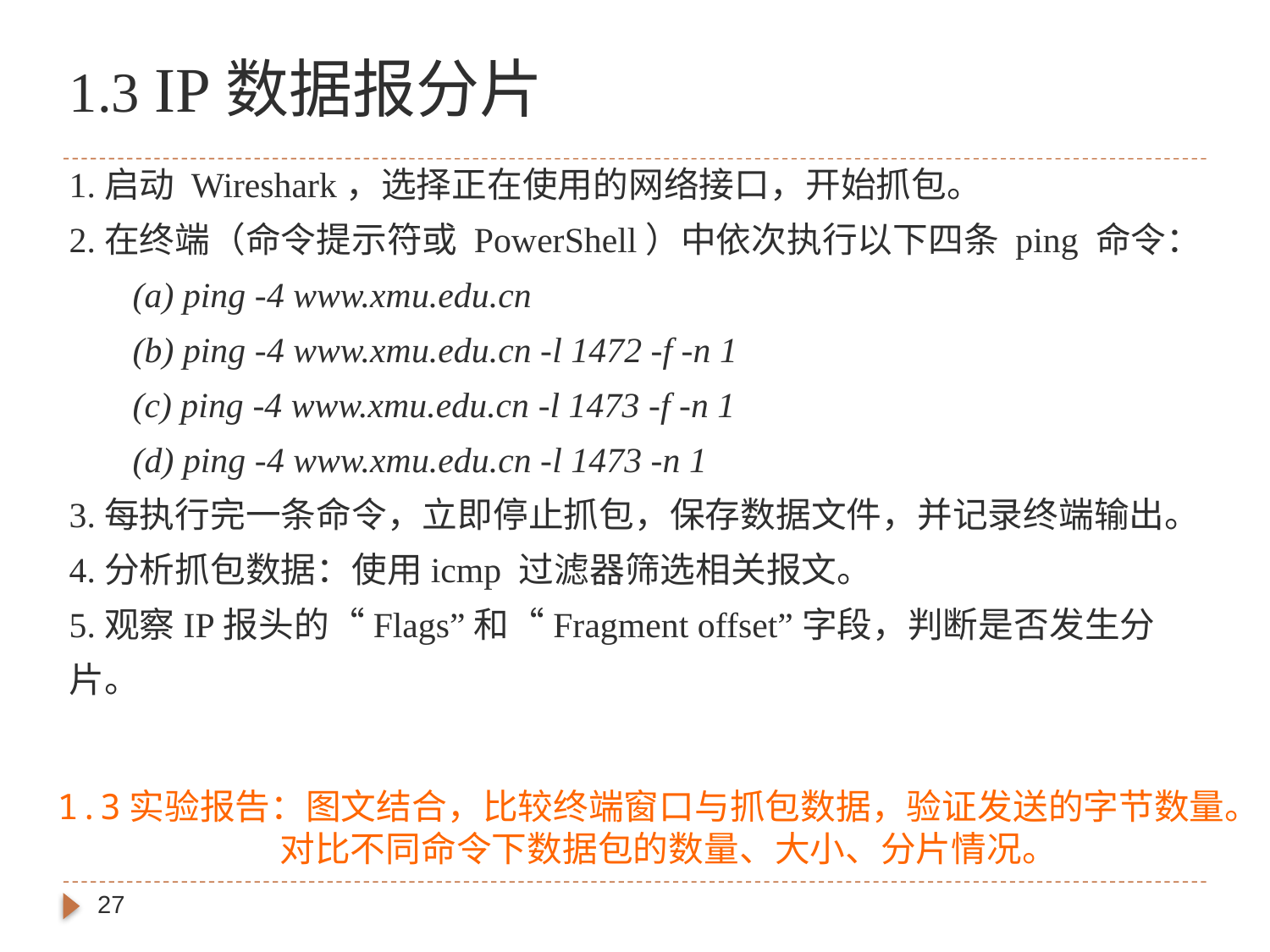

# 1.3 IP数据报分片
1.启动 Wireshark，选择正在使用的网络接口，开始抓包。
2.在终端（命令提示符或 PowerShell）中依次执行以下四条 ping 命令：
(a) ping -4 www.xmu.edu.cn
(b) ping -4 www.xmu.edu.cn -l 1472 -f -n 1
(c) ping -4 www.xmu.edu.cn -l 1473 -f -n 1
(d) ping -4 www.xmu.edu.cn -l 1473 -n 1
3.每执行完一条命令，立即停止抓包，保存数据文件，并记录终端输出。
4.分析抓包数据：使用icmp 过滤器筛选相关报文。
5.观察IP报头的“Flags”和“Fragment offset”字段，判断是否发生分片。
1.3实验报告：图文结合，比较终端窗口与抓包数据，验证发送的字节数量。
   对比不同命令下数据包的数量、大小、分片情况。

27